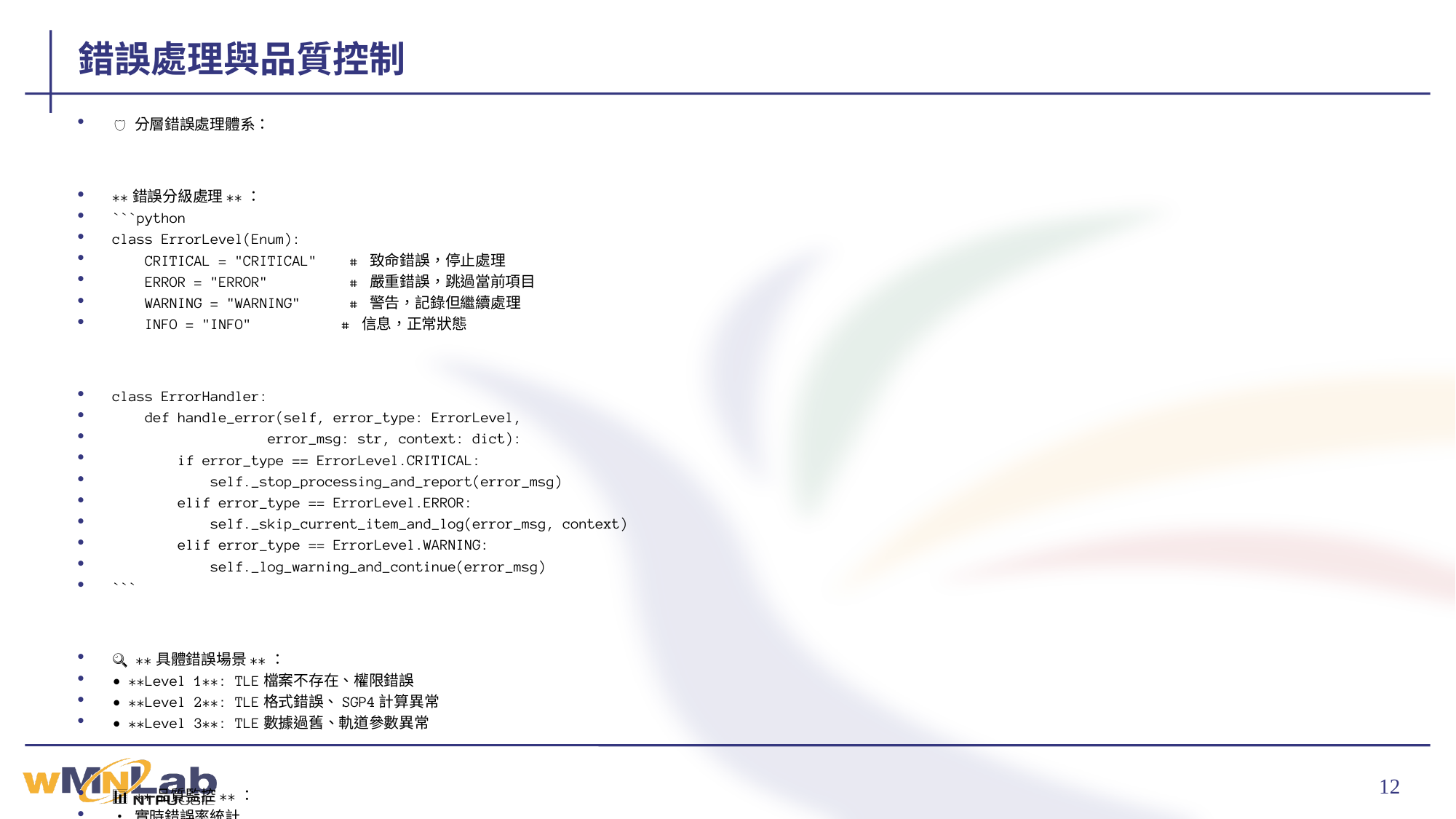

# 錯誤處理與品質控制
🛡️ 分層錯誤處理體系：

**錯誤分級處理**：
```python
class ErrorLevel(Enum):
    CRITICAL = "CRITICAL"    # 致命錯誤，停止處理
    ERROR = "ERROR"          # 嚴重錯誤，跳過當前項目
    WARNING = "WARNING"      # 警告，記錄但繼續處理
    INFO = "INFO"           # 信息，正常狀態

class ErrorHandler:
    def handle_error(self, error_type: ErrorLevel,
                   error_msg: str, context: dict):
        if error_type == ErrorLevel.CRITICAL:
            self._stop_processing_and_report(error_msg)
        elif error_type == ErrorLevel.ERROR:
            self._skip_current_item_and_log(error_msg, context)
        elif error_type == ErrorLevel.WARNING:
            self._log_warning_and_continue(error_msg)
```

🔍 **具體錯誤場景**：
• **Level 1**: TLE檔案不存在、權限錯誤
• **Level 2**: TLE格式錯誤、SGP4計算異常
• **Level 3**: TLE數據過舊、軌道參數異常

📊 **品質監控**：
• 實時錯誤率統計
• 處理成功率監控
• 異常模式識別
• 自動品質報告生成